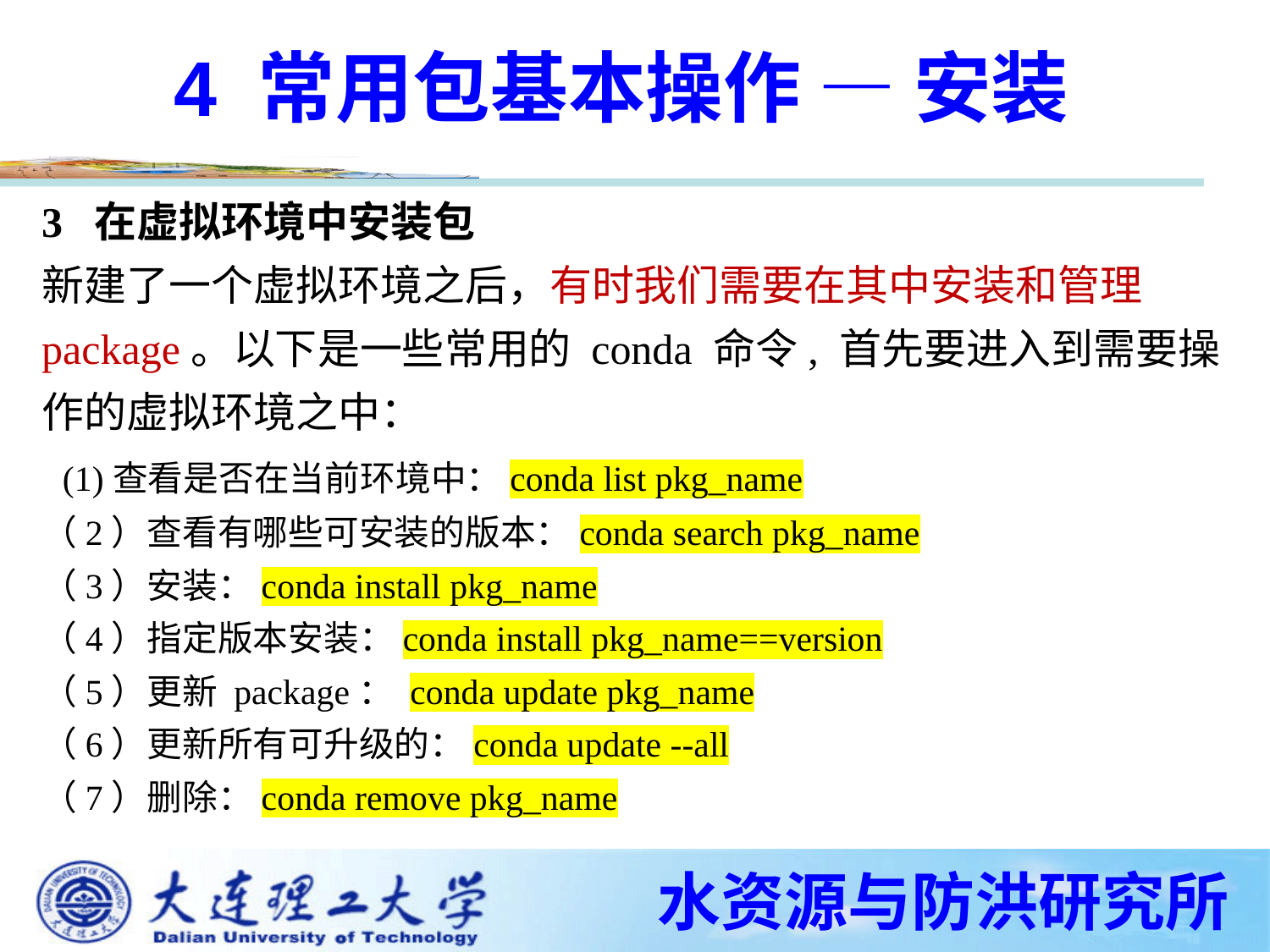

4 常用包基本操作 — 安装
3  在虚拟环境中安装包
新建了一个虚拟环境之后，有时我们需要在其中安装和管理 package。以下是一些常用的 conda 命令, 首先要进入到需要操作的虚拟环境之中：
  (1)查看是否在当前环境中：conda list pkg_name
（2）查看有哪些可安装的版本：conda search pkg_name
（3）安装：conda install pkg_name
（4）指定版本安装：conda install pkg_name==version
（5）更新 package： conda update pkg_name
（6）更新所有可升级的：conda update --all
（7）删除：conda remove pkg_name